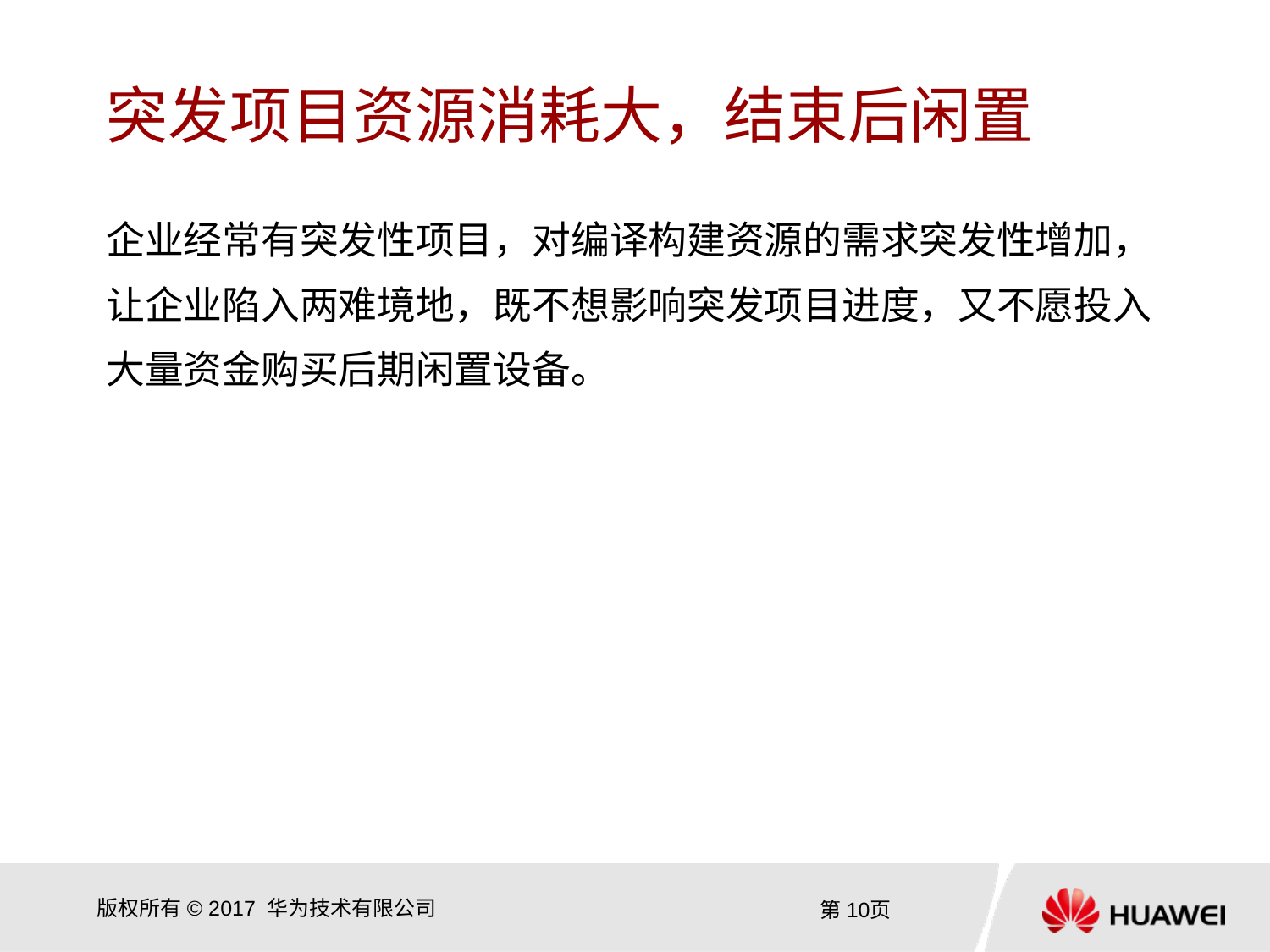

# 突发项目资源消耗大，结束后闲置
企业经常有突发性项目，对编译构建资源的需求突发性增加，让企业陷入两难境地，既不想影响突发项目进度，又不愿投入大量资金购买后期闲置设备。